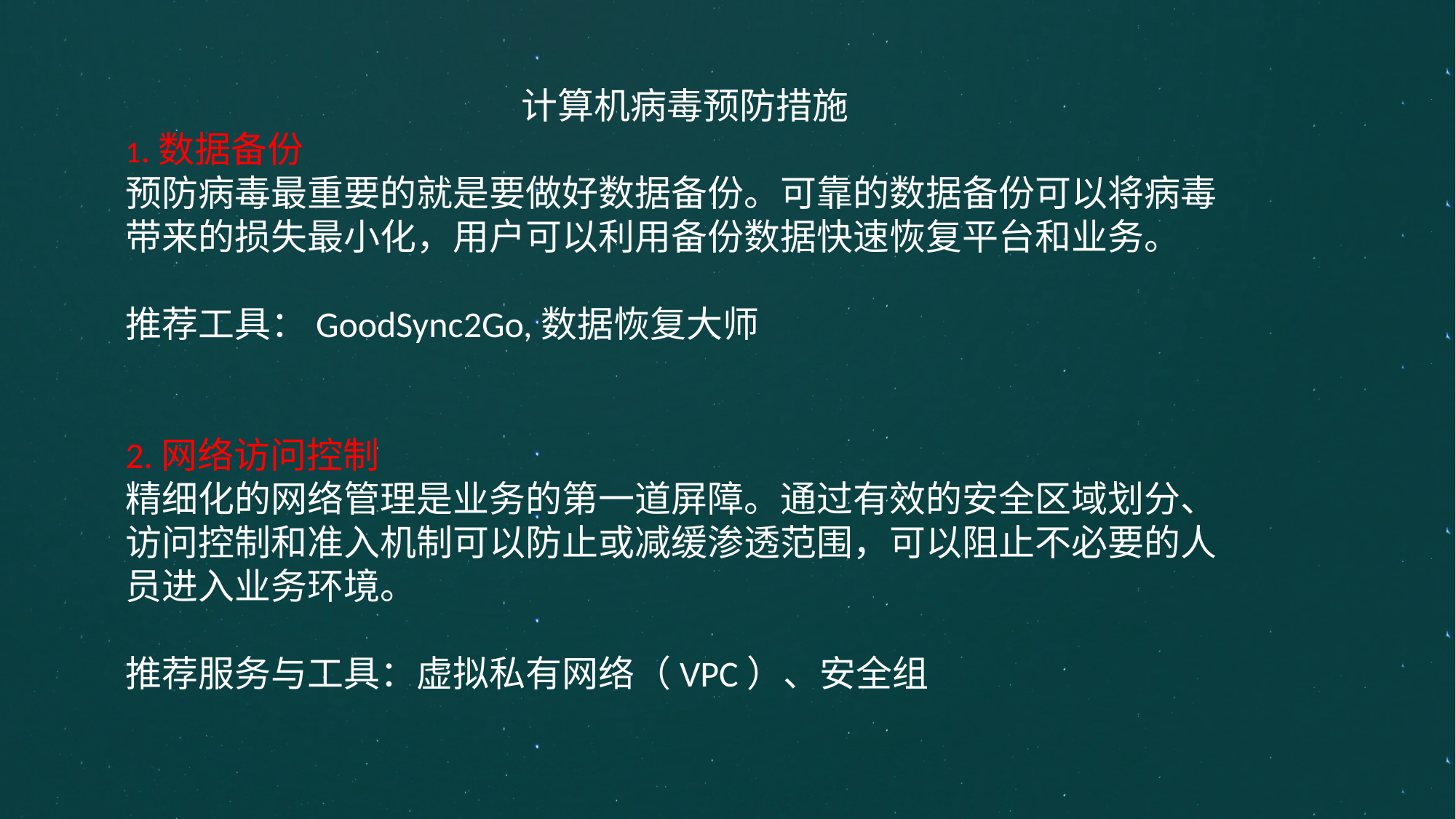

计算机病毒预防措施
1.数据备份
预防病毒最重要的就是要做好数据备份。可靠的数据备份可以将病毒带来的损失最小化，用户可以利用备份数据快速恢复平台和业务。

推荐工具：GoodSync2Go,数据恢复大师

2.网络访问控制
精细化的网络管理是业务的第一道屏障。通过有效的安全区域划分、访问控制和准入机制可以防止或减缓渗透范围，可以阻止不必要的人员进入业务环境。

推荐服务与工具：虚拟私有网络（VPC）、安全组